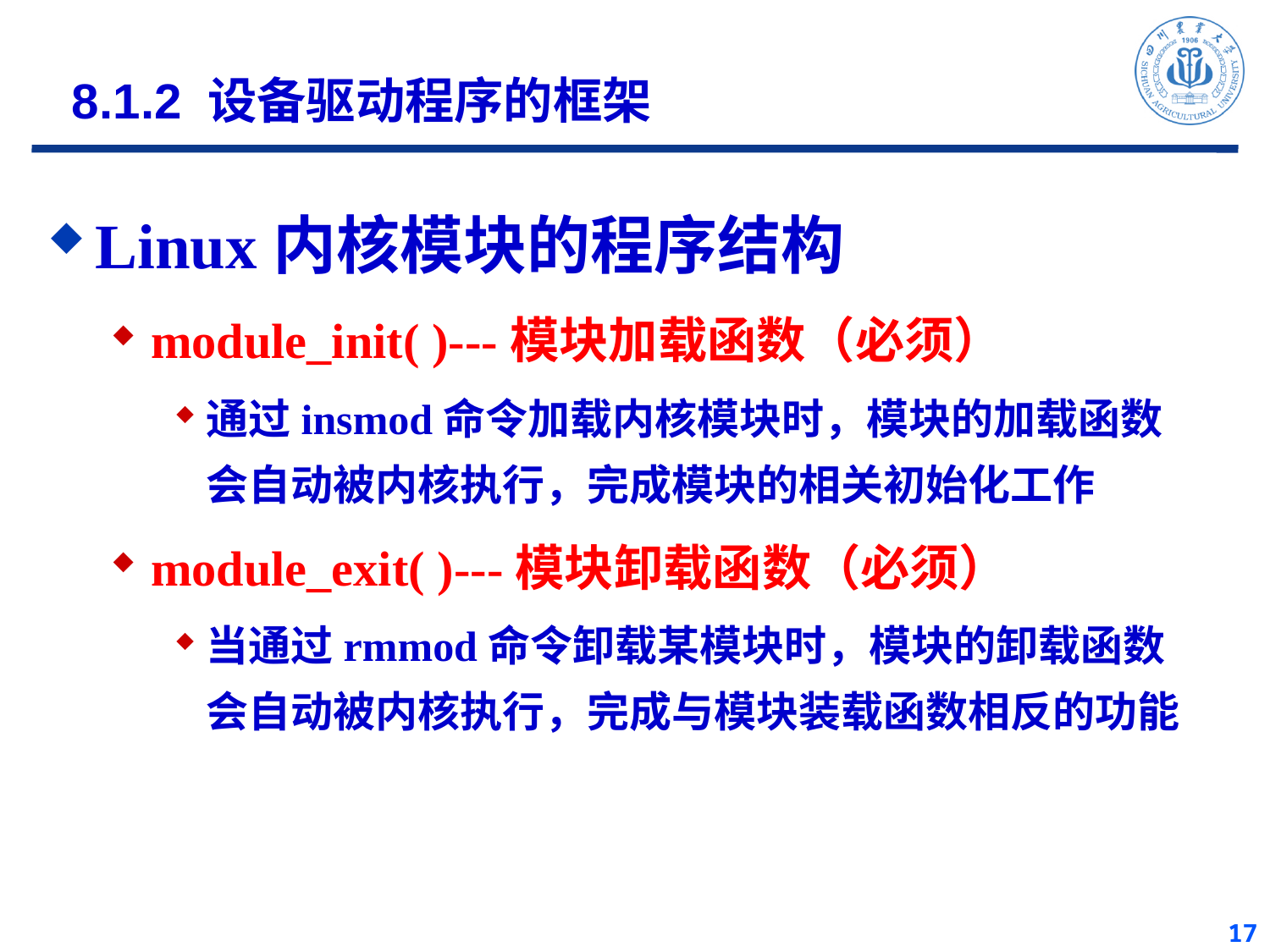

8.1.2 设备驱动程序的框架
Linux内核模块的程序结构
module_init( )---模块加载函数（必须）
通过insmod命令加载内核模块时，模块的加载函数会自动被内核执行，完成模块的相关初始化工作
module_exit( )---模块卸载函数（必须）
当通过rmmod命令卸载某模块时，模块的卸载函数会自动被内核执行，完成与模块装载函数相反的功能